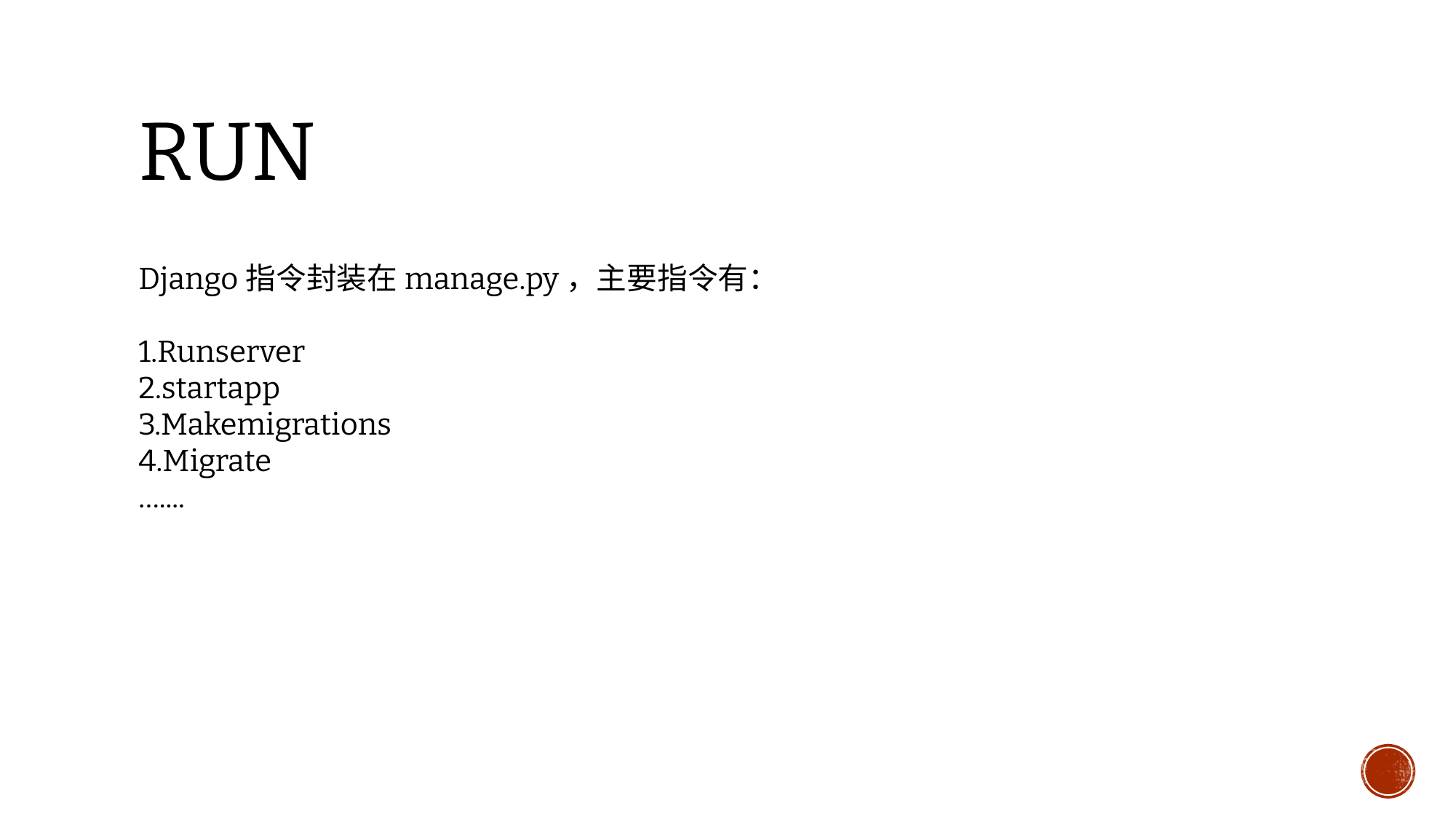

# run
Django指令封装在manage.py，主要指令有：

1.Runserver
2.startapp
3.Makemigrations
4.Migrate
…....